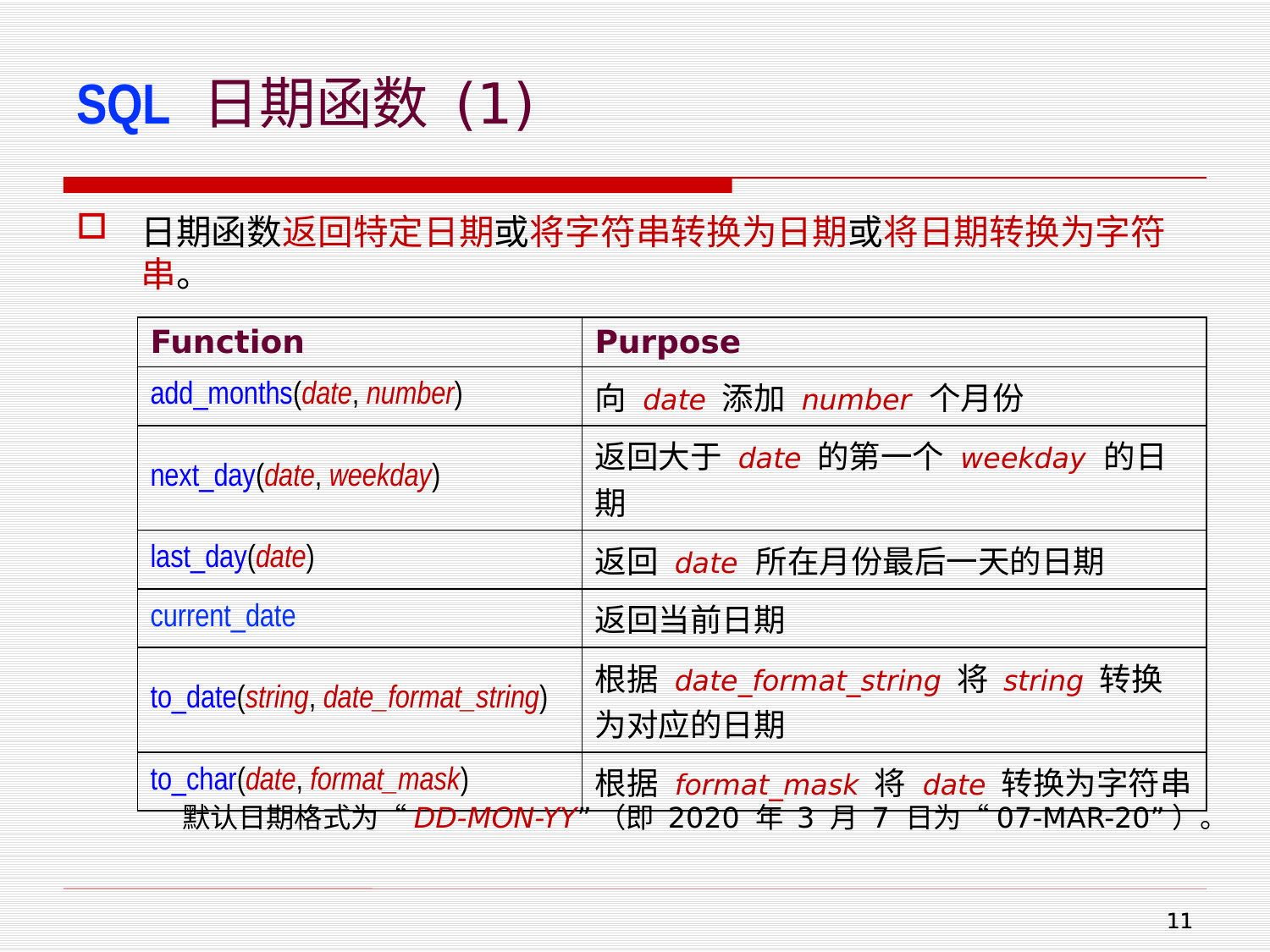

# SQL 日期函数 (1)
日期函数返回特定日期或将字符串转换为日期或将日期转换为字符串。
| Function | Purpose |
| --- | --- |
| add\_months(date, number) | 向 date 添加 number 个月份 |
| next\_day(date, weekday) | 返回大于 date 的第一个 weekday 的日期 |
| last\_day(date) | 返回 date 所在月份最后一天的日期 |
| current\_date | 返回当前日期 |
| to\_date(string, date\_format\_string) | 根据 date\_format\_string 将 string 转换为对应的日期 |
| to\_char(date, format\_mask) | 根据 format\_mask 将 date 转换为字符串 |
默认日期格式为“DD-MON-YY”（即 2020 年 3 月 7 日为“07-MAR-20”）。
11
11